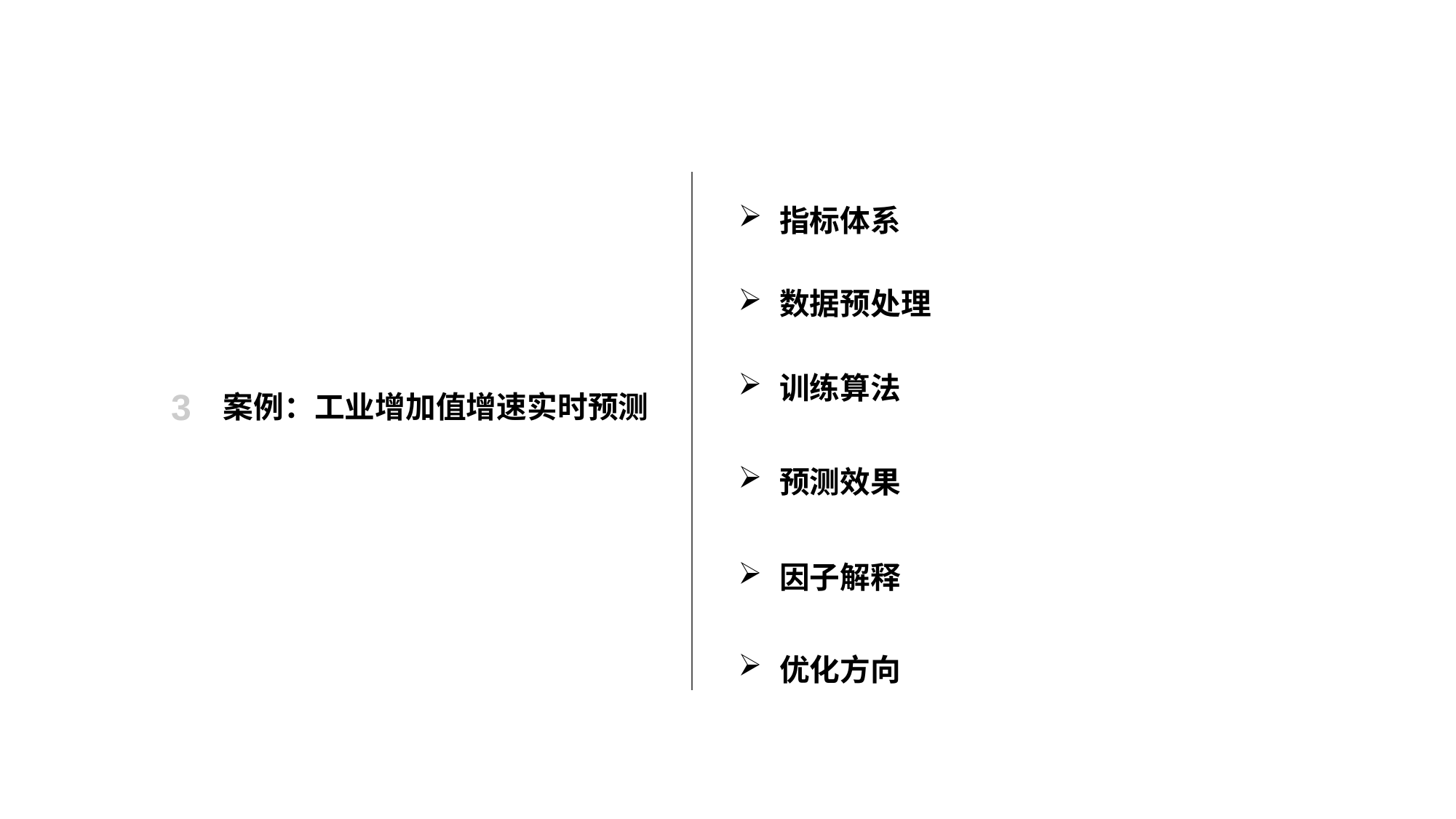

指标体系
数据预处理
训练算法
3
案例：工业增加值增速实时预测
预测效果
因子解释
优化方向